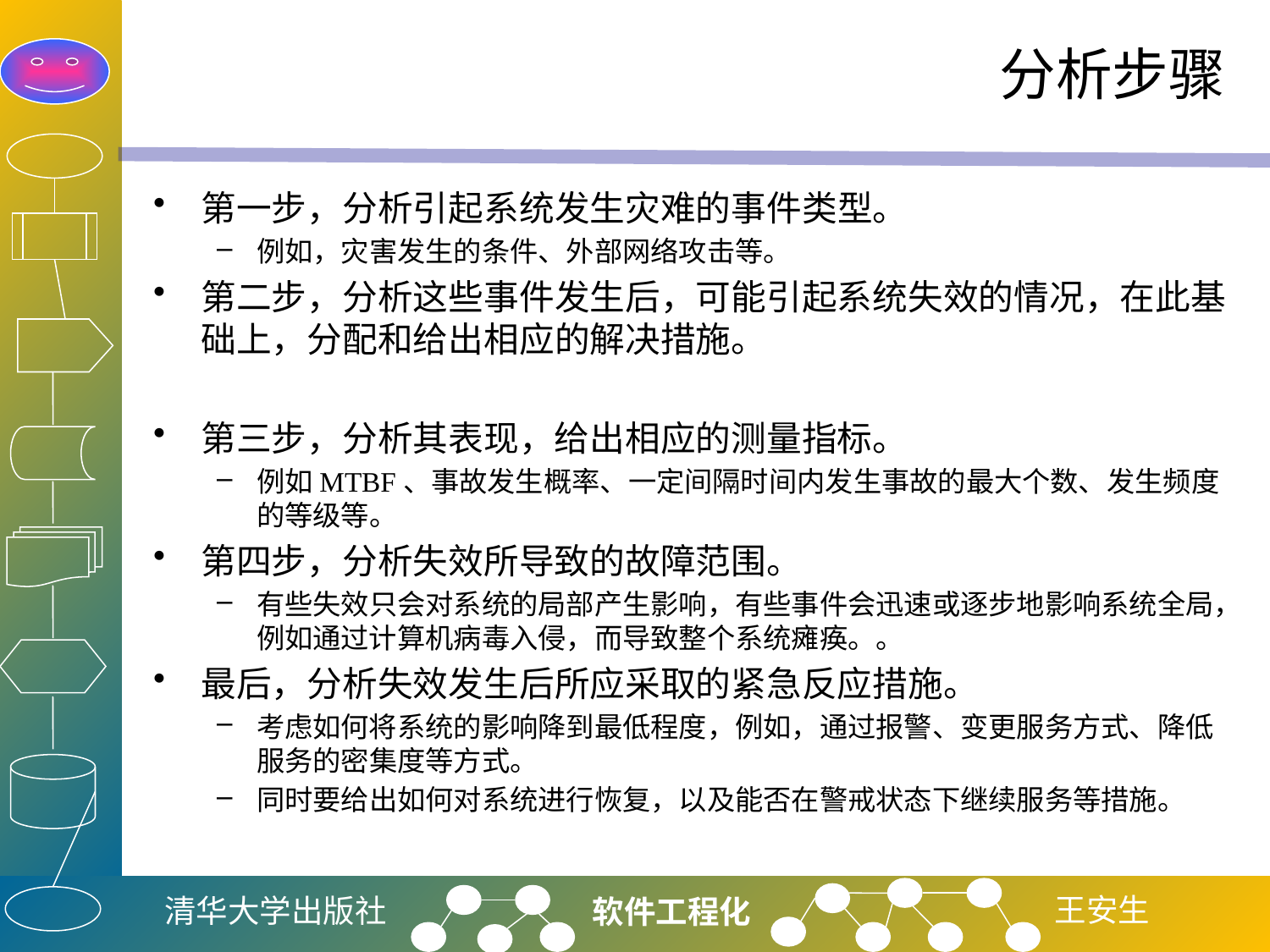

# 分析步骤
第一步，分析引起系统发生灾难的事件类型。
例如，灾害发生的条件、外部网络攻击等。
第二步，分析这些事件发生后，可能引起系统失效的情况，在此基础上，分配和给出相应的解决措施。

第三步，分析其表现，给出相应的测量指标。
例如MTBF、事故发生概率、一定间隔时间内发生事故的最大个数、发生频度的等级等。
第四步，分析失效所导致的故障范围。
有些失效只会对系统的局部产生影响，有些事件会迅速或逐步地影响系统全局，例如通过计算机病毒入侵，而导致整个系统瘫痪。。
最后，分析失效发生后所应采取的紧急反应措施。
考虑如何将系统的影响降到最低程度，例如，通过报警、变更服务方式、降低服务的密集度等方式。
同时要给出如何对系统进行恢复，以及能否在警戒状态下继续服务等措施。